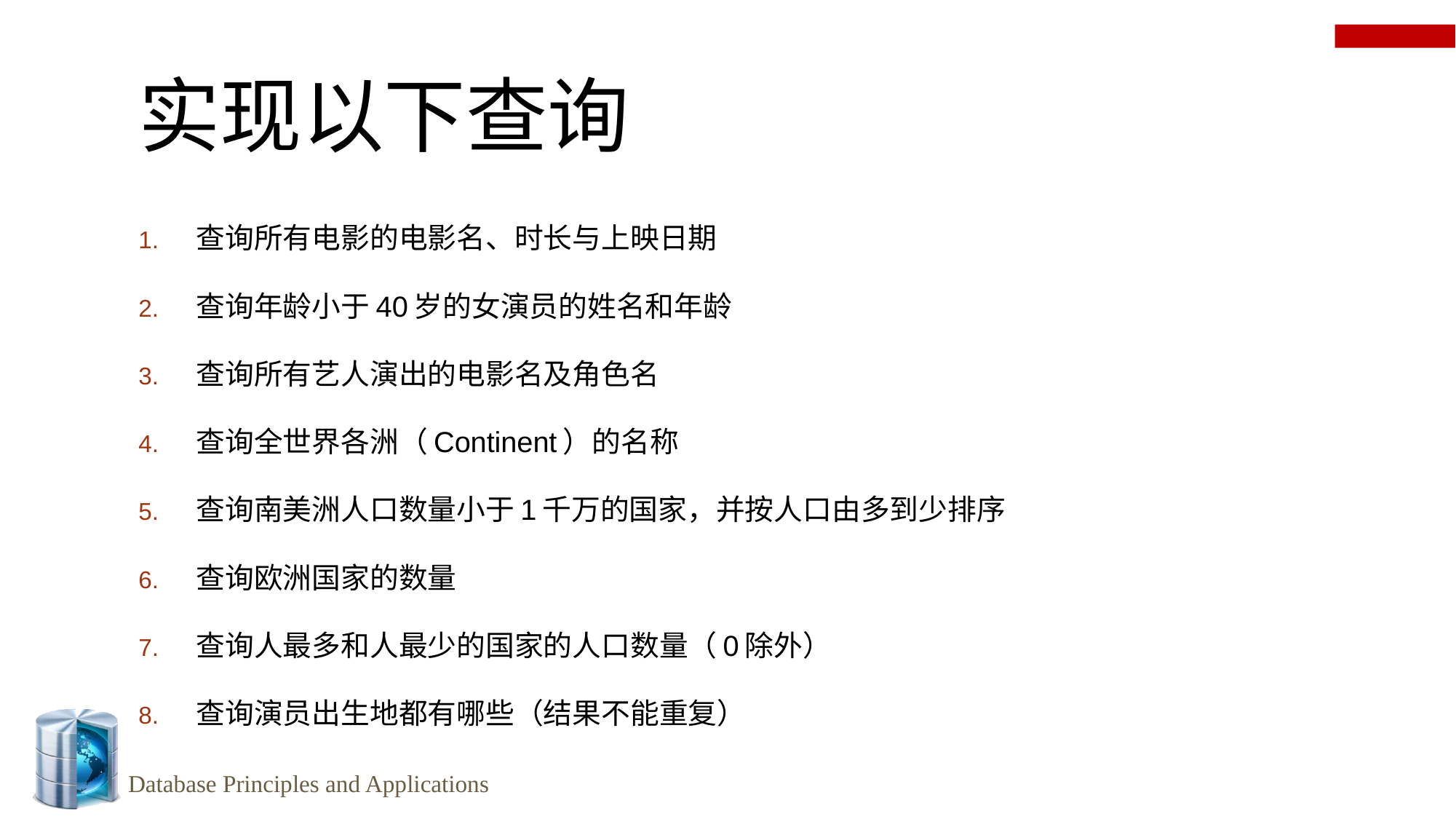

# 实现以下查询
查询所有电影的电影名、时长与上映日期
查询年龄小于40岁的女演员的姓名和年龄
查询所有艺人演出的电影名及角色名
查询全世界各洲（Continent）的名称
查询南美洲人口数量小于1千万的国家，并按人口由多到少排序
查询欧洲国家的数量
查询人最多和人最少的国家的人口数量（0除外）
查询演员出生地都有哪些（结果不能重复）